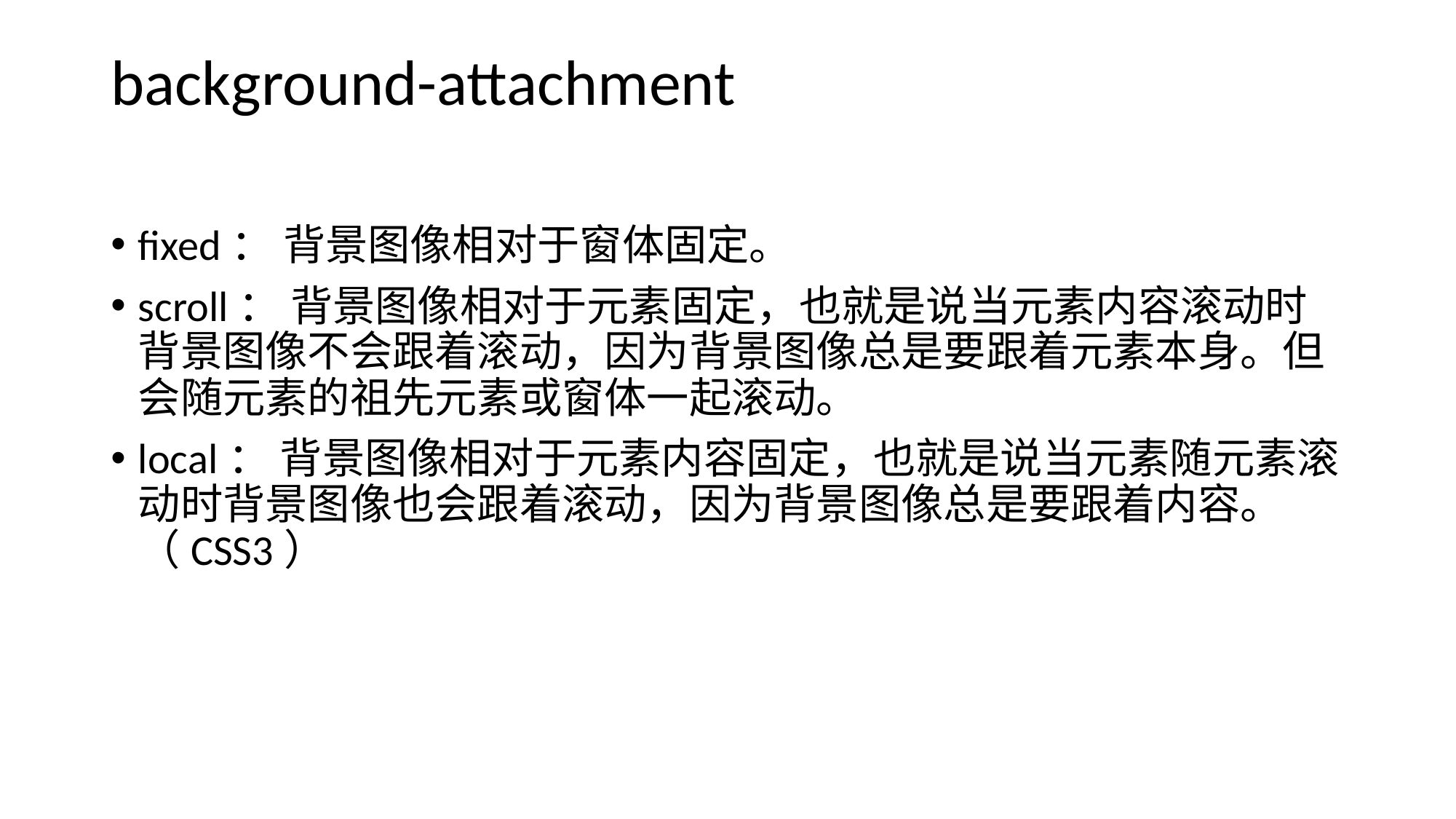

# background-attachment
fixed： 背景图像相对于窗体固定。
scroll： 背景图像相对于元素固定，也就是说当元素内容滚动时背景图像不会跟着滚动，因为背景图像总是要跟着元素本身。但会随元素的祖先元素或窗体一起滚动。
local： 背景图像相对于元素内容固定，也就是说当元素随元素滚动时背景图像也会跟着滚动，因为背景图像总是要跟着内容。（CSS3）